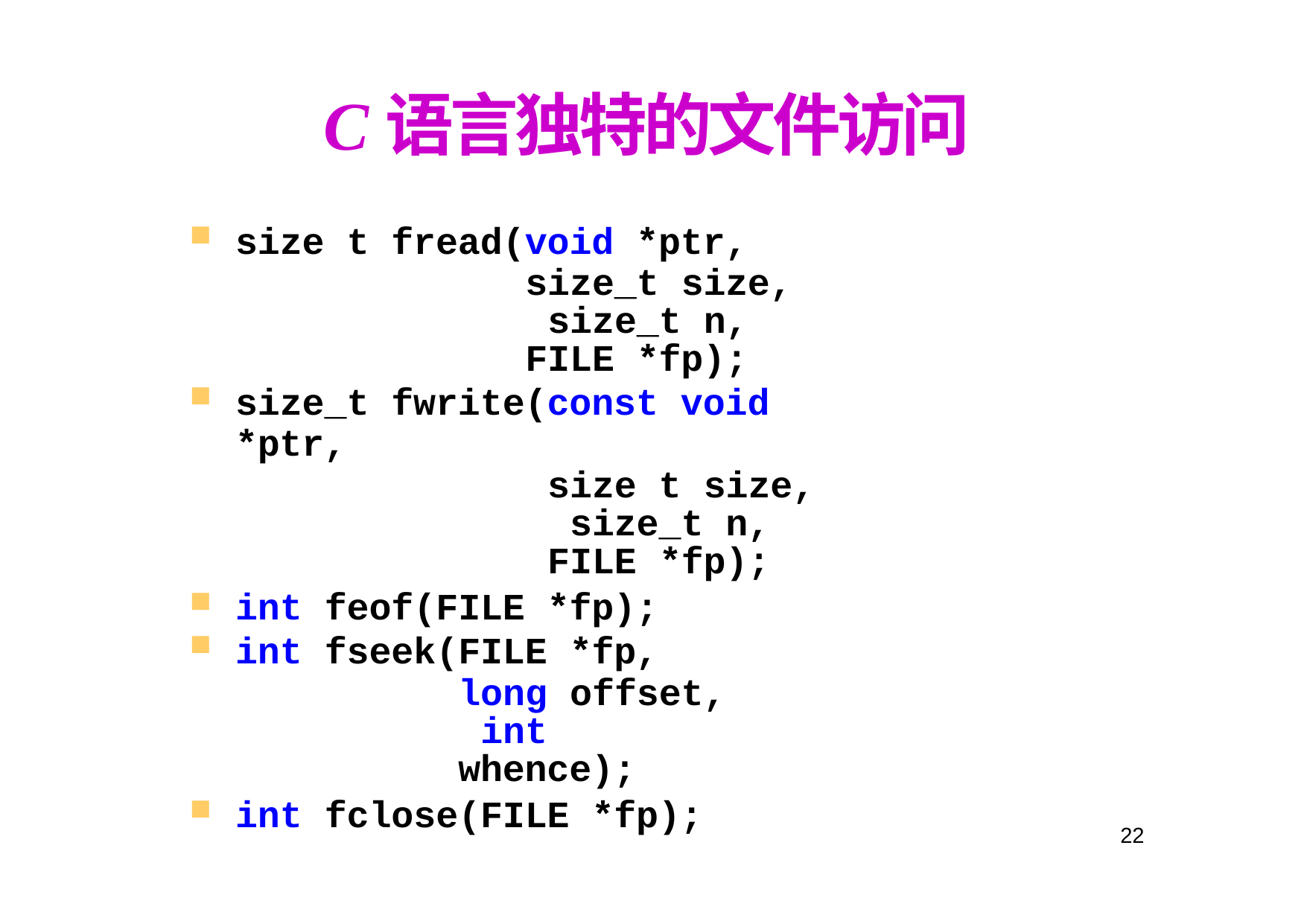

# C语言独特的文件访问
size t fread(void *ptr,
size_t size,  size_t n,  FILE *fp);
size_t fwrite(const void *ptr,
size t size,  size_t n,  FILE *fp);
int feof(FILE *fp);
int fseek(FILE *fp,
long offset,  int whence);
int fclose(FILE *fp);
22